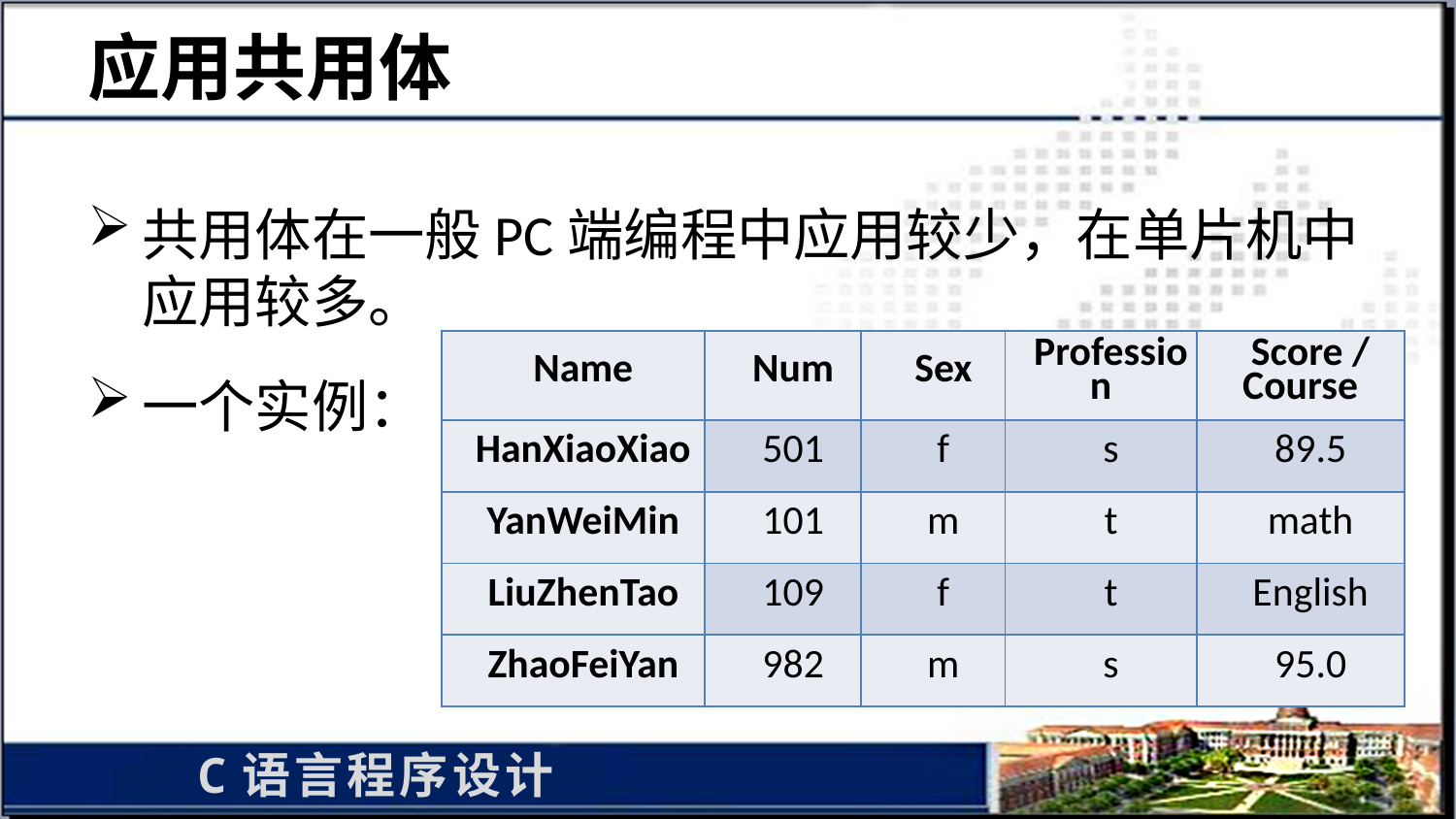

# 应用共用体
共用体在一般PC端编程中应用较少，在单片机中应用较多。
一个实例：
| Name | Num | Sex | Profession | Score / Course |
| --- | --- | --- | --- | --- |
| HanXiaoXiao | 501 | f | s | 89.5 |
| YanWeiMin | 101 | m | t | math |
| LiuZhenTao | 109 | f | t | English |
| ZhaoFeiYan | 982 | m | s | 95.0 |